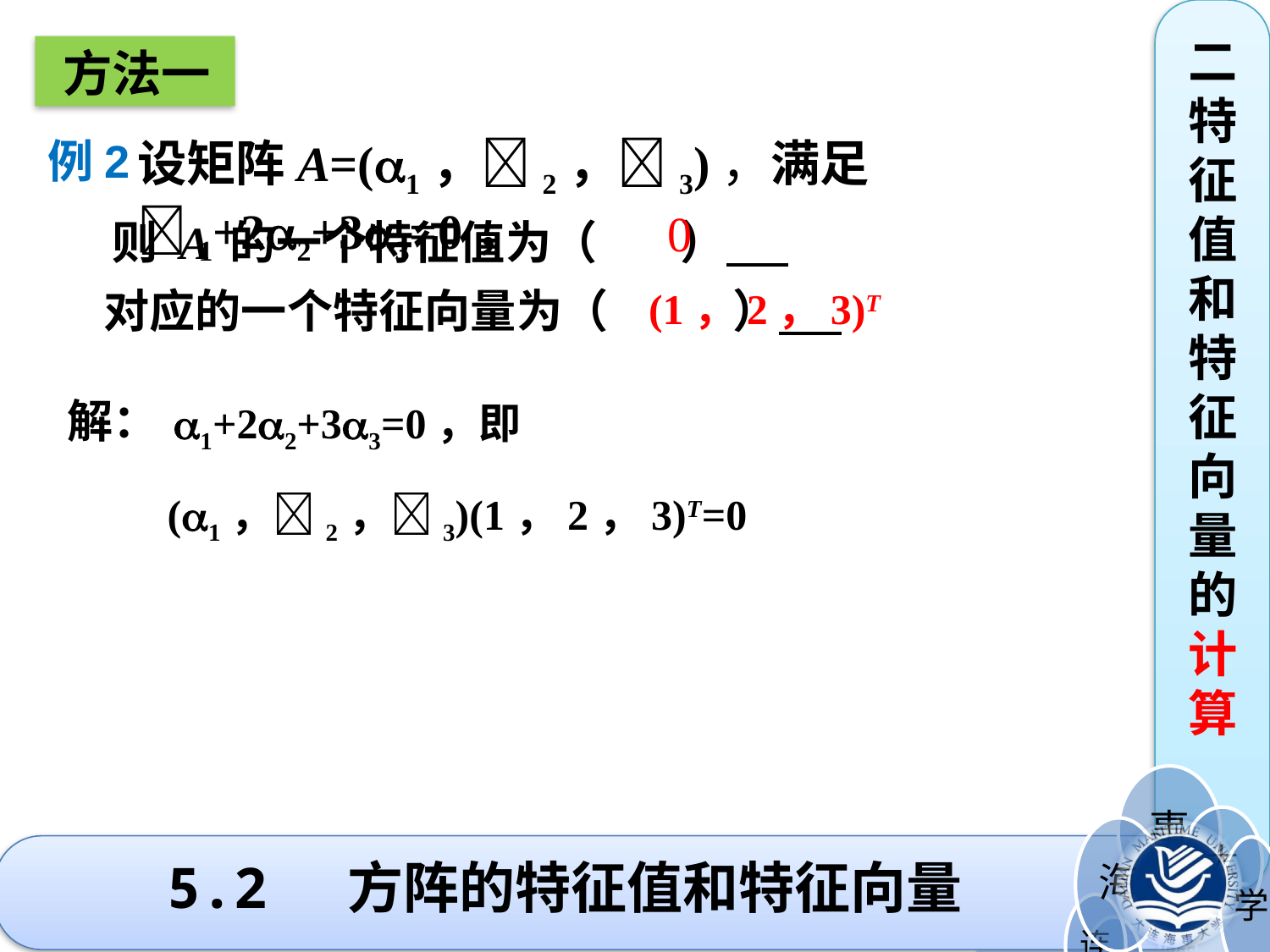

二特征值和特征向量的计算

方法一
例2
设矩阵A=(α1，α2，α3)，满足α1+2α2+3α3=0，
0
 则 A 的一个特征值为（        ）
 对应的一个特征向量为（            ）
(1，2，3)T
解：
α1+2α2+3α3=0，即
(α1，α2，α3)(1，2，3)T=0
5.2  方阵的特征值和特征向量